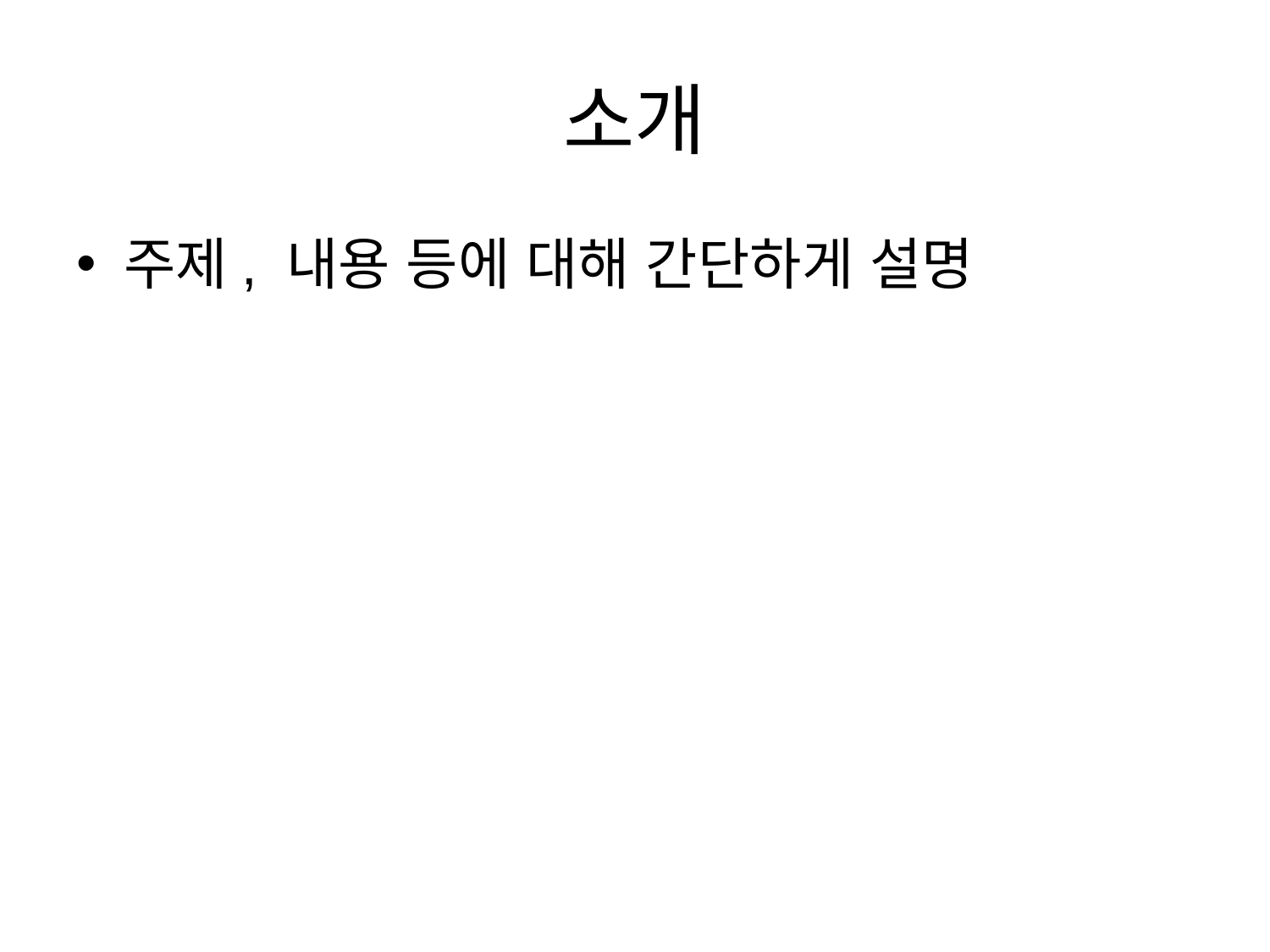

# 소개
주제, 내용 등에 대해 간단하게 설명